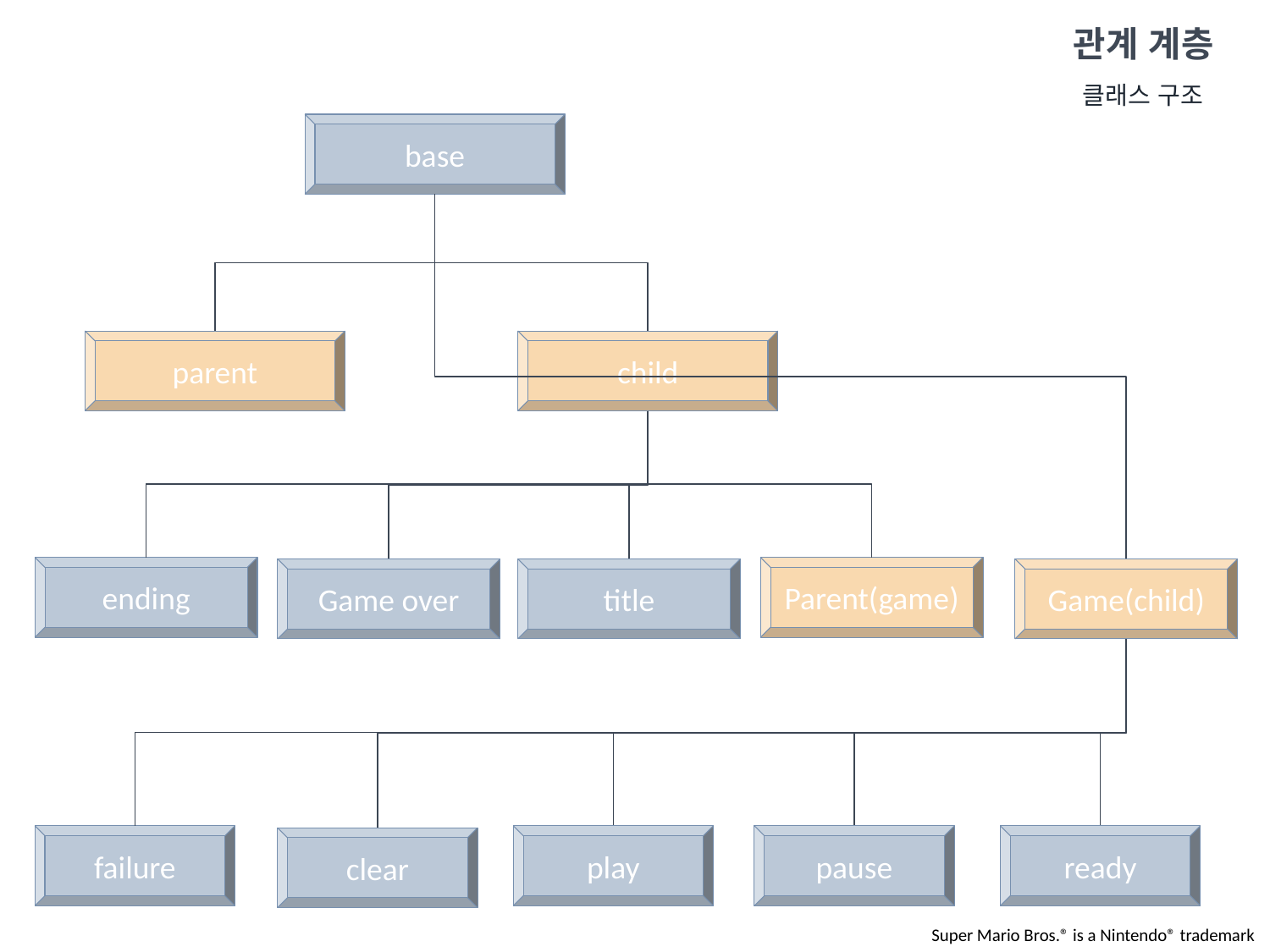

# 관계 계층
클래스 구조
base
parent
child
ending
Parent(game)
Game over
title
Game(child)
failure
play
pause
ready
clear
Super Mario Bros.® is a Nintendo® trademark